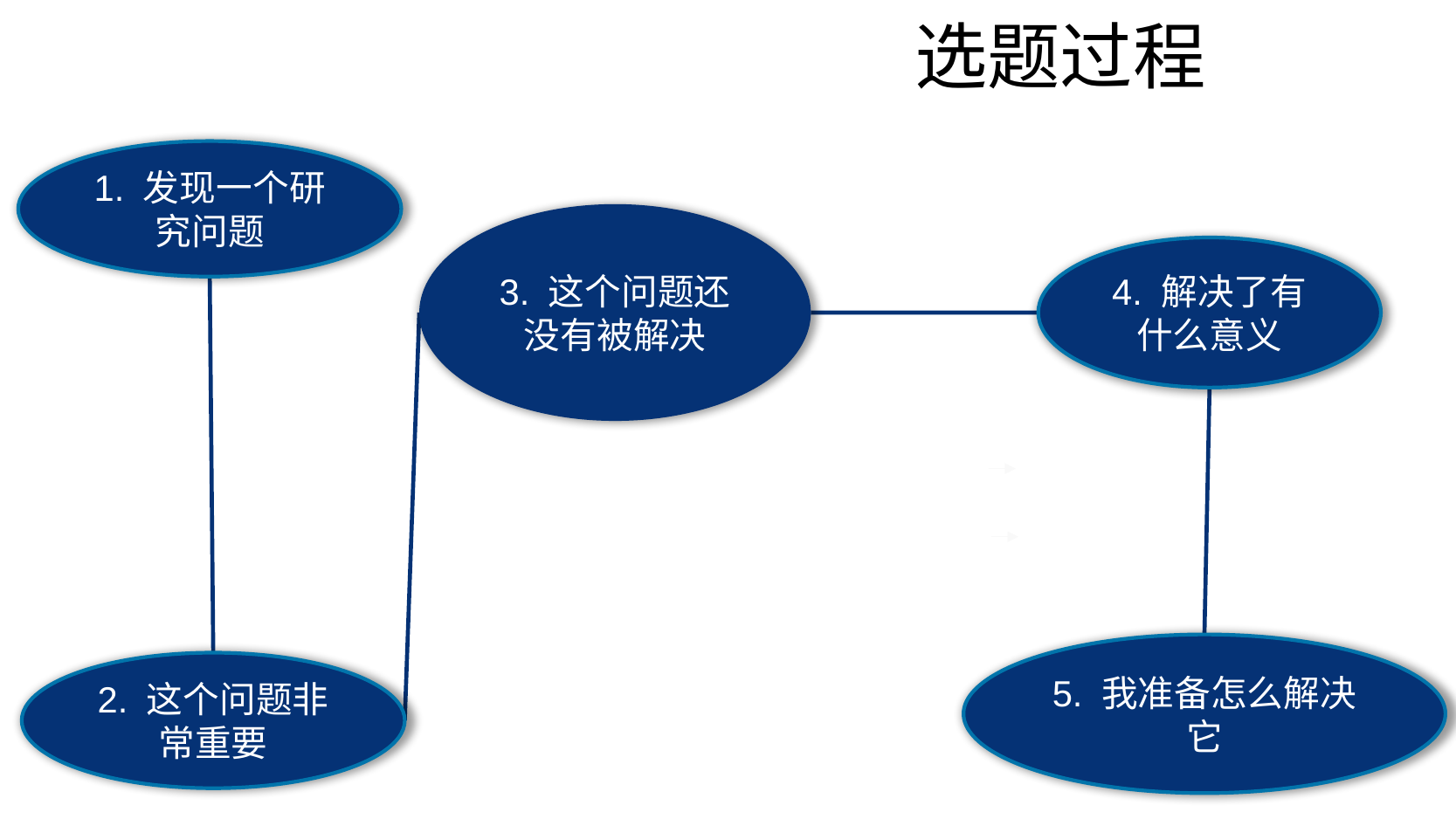

选题过程

1. 发现一个研究问题
3. 这个问题还没有被解决
4. 解决了有什么意义
5. 我准备怎么解决它
2. 这个问题非常重要
23